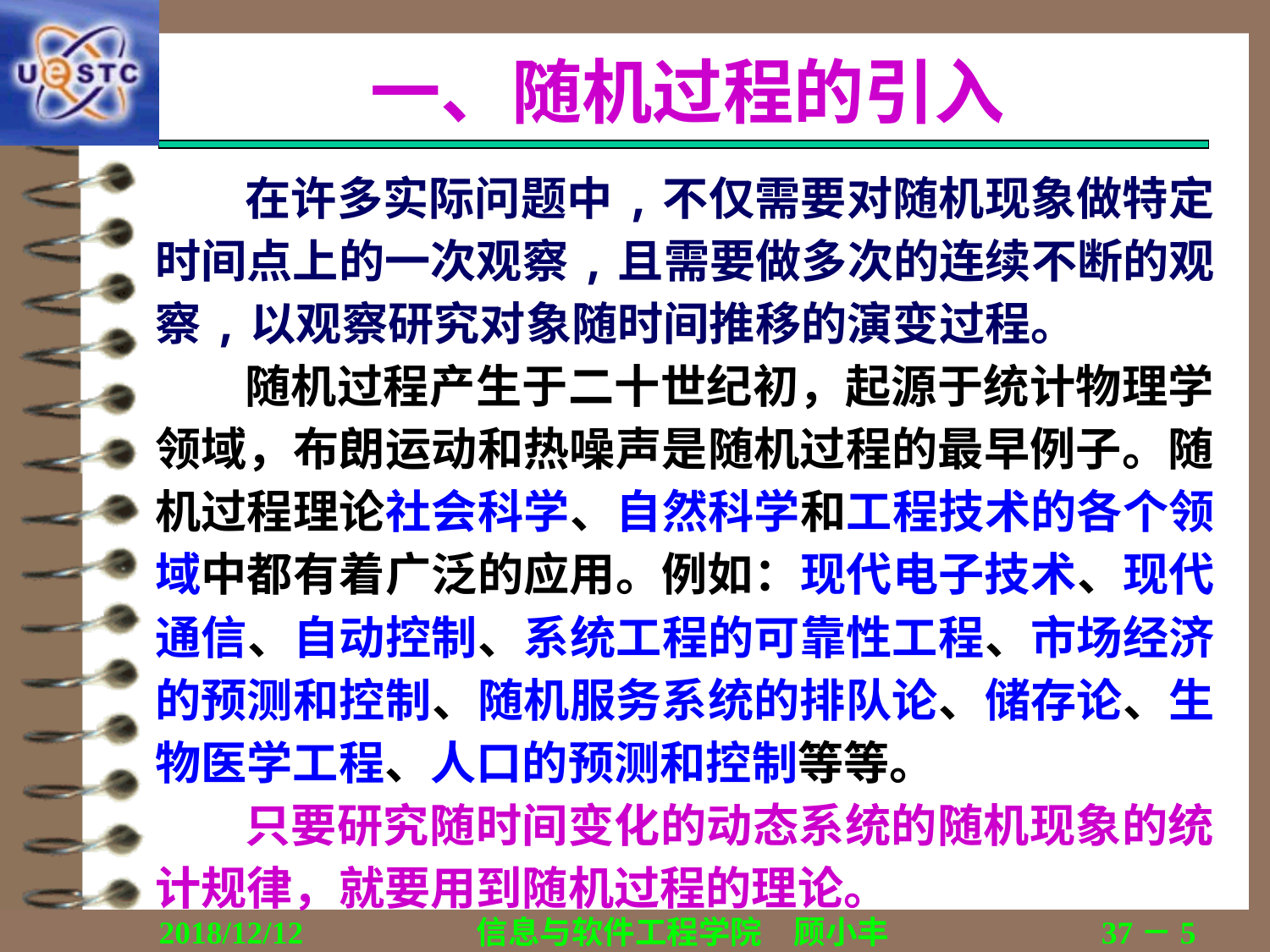

# 一、随机过程的引入
在许多实际问题中,不仅需要对随机现象做特定时间点上的一次观察,且需要做多次的连续不断的观察,以观察研究对象随时间推移的演变过程。
随机过程产生于二十世纪初，起源于统计物理学领域，布朗运动和热噪声是随机过程的最早例子。随机过程理论社会科学、自然科学和工程技术的各个领域中都有着广泛的应用。例如：现代电子技术、现代通信、自动控制、系统工程的可靠性工程、市场经济的预测和控制、随机服务系统的排队论、储存论、生物医学工程、人口的预测和控制等等。
只要研究随时间变化的动态系统的随机现象的统计规律，就要用到随机过程的理论。
2018/12/12
信息与软件工程学院　顾小丰
37－5